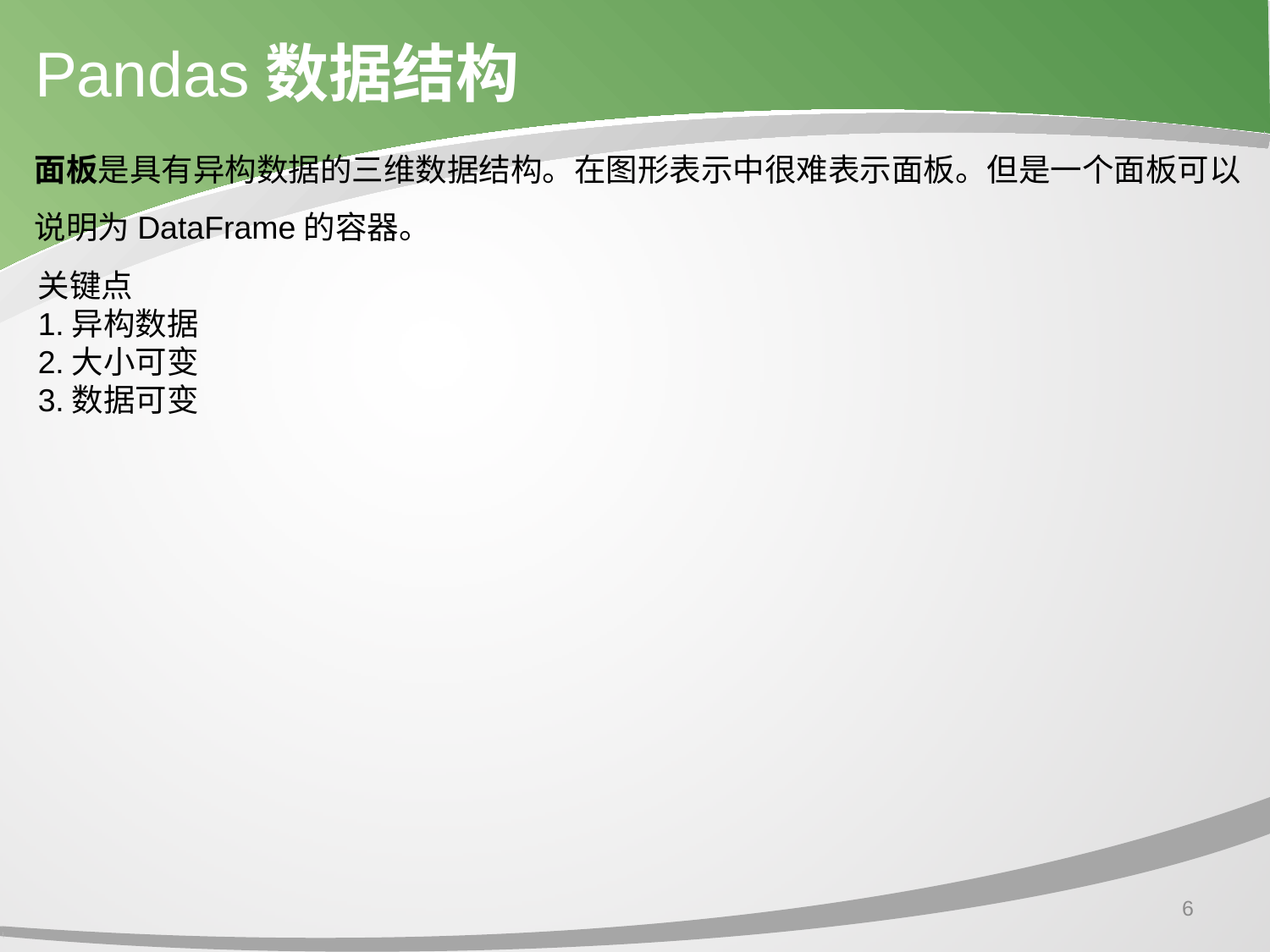

# Pandas数据结构
面板是具有异构数据的三维数据结构。在图形表示中很难表示面板。但是一个面板可以说明为DataFrame的容器。
关键点
1.异构数据
2.大小可变
3.数据可变
6